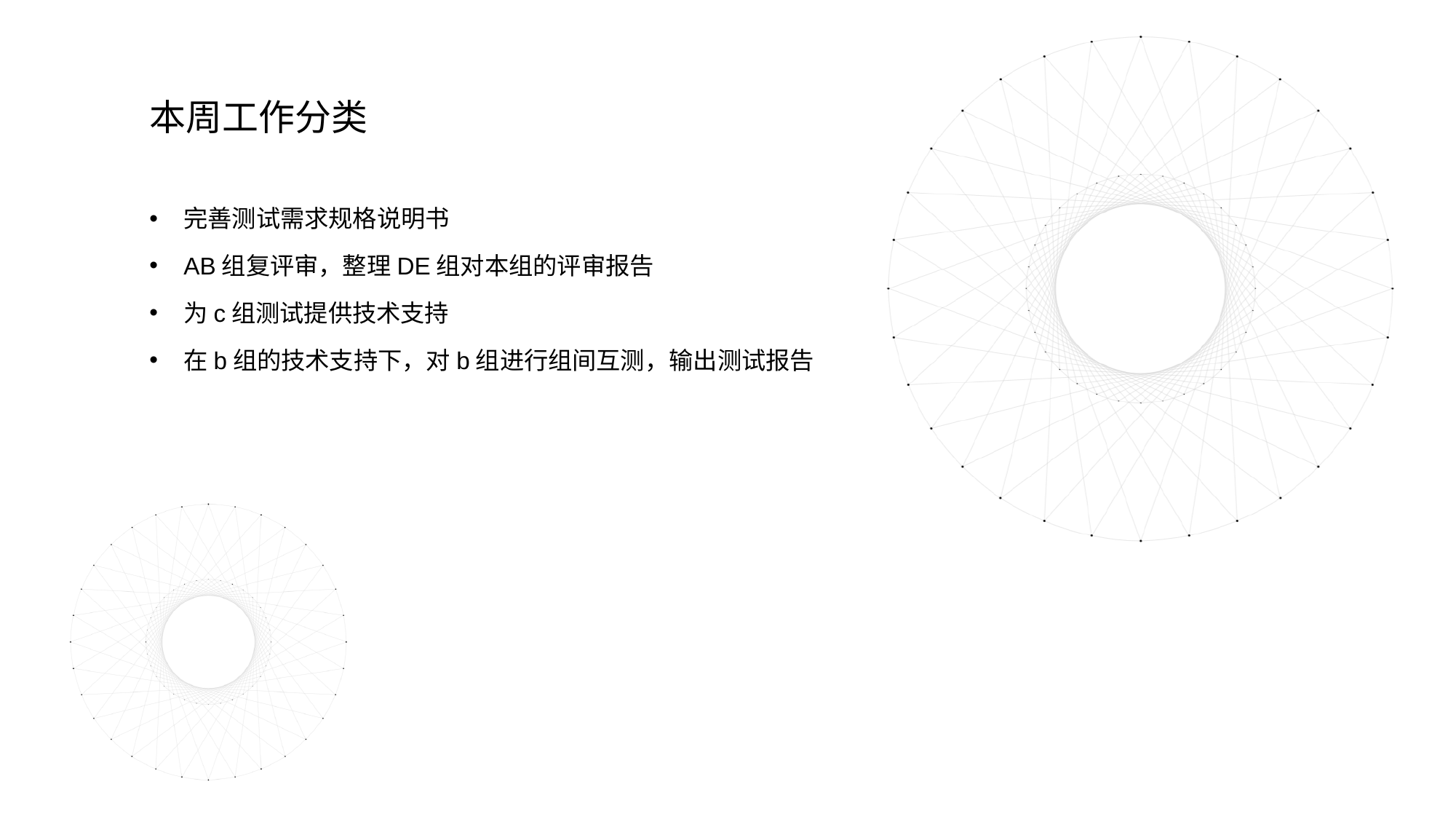

本周工作分类
完善测试需求规格说明书
AB组复评审，整理DE组对本组的评审报告
为c组测试提供技术支持
在b组的技术支持下，对b组进行组间互测，输出测试报告